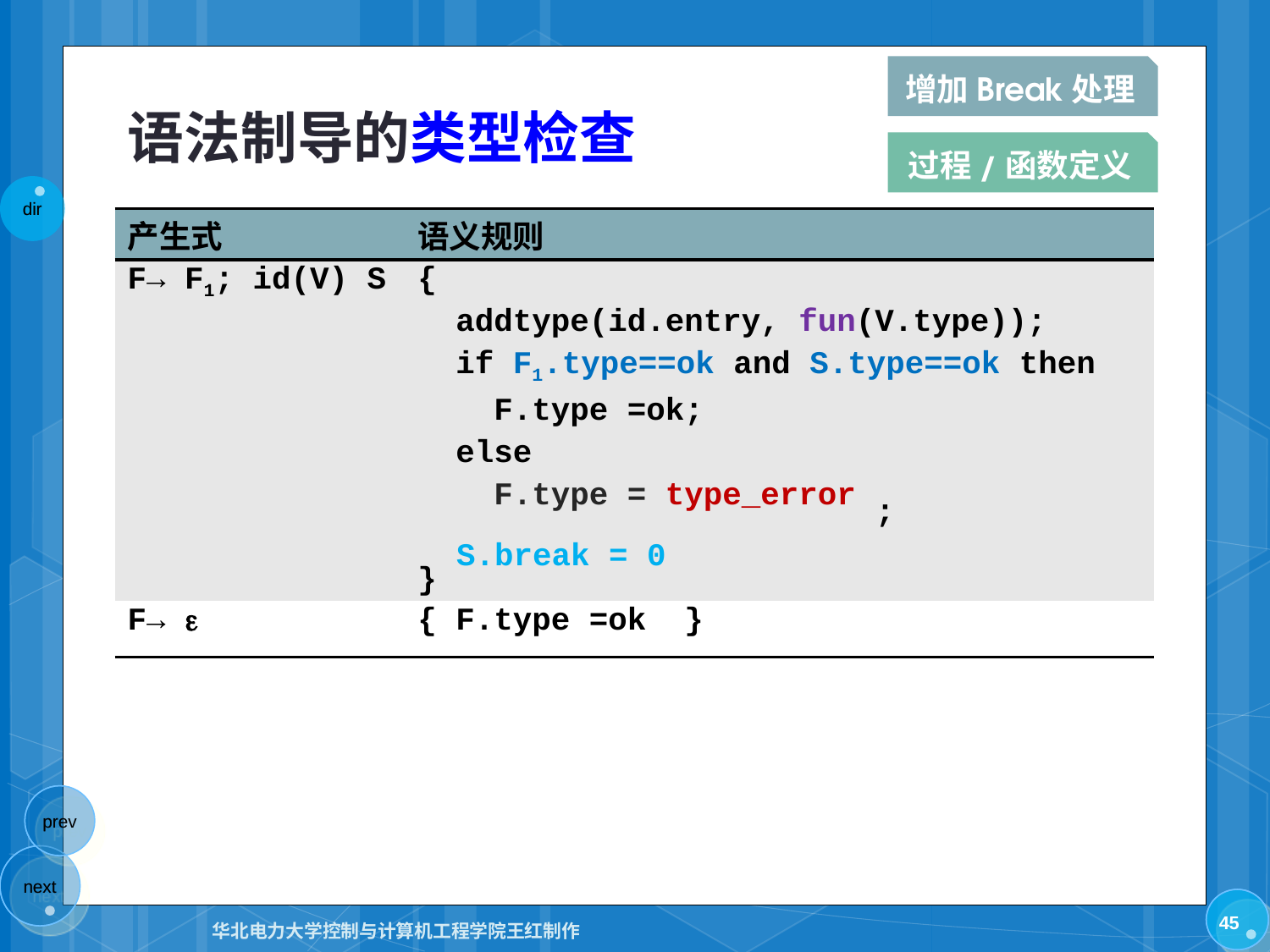

# 语法制导的类型检查
增加Break处理
过程/函数定义
| 产生式 | 语义规则 |
| --- | --- |
| F→ F1; id(V) S | { addtype(id.entry, fun(V.type)); if F1.type==ok and S.type==ok then F.type =ok; else F.type = type\_error } |
| F→ ε | { F.type =ok } |
                       ;
 S.break = 0
45
华北电力大学控制与计算机工程学院王红制作